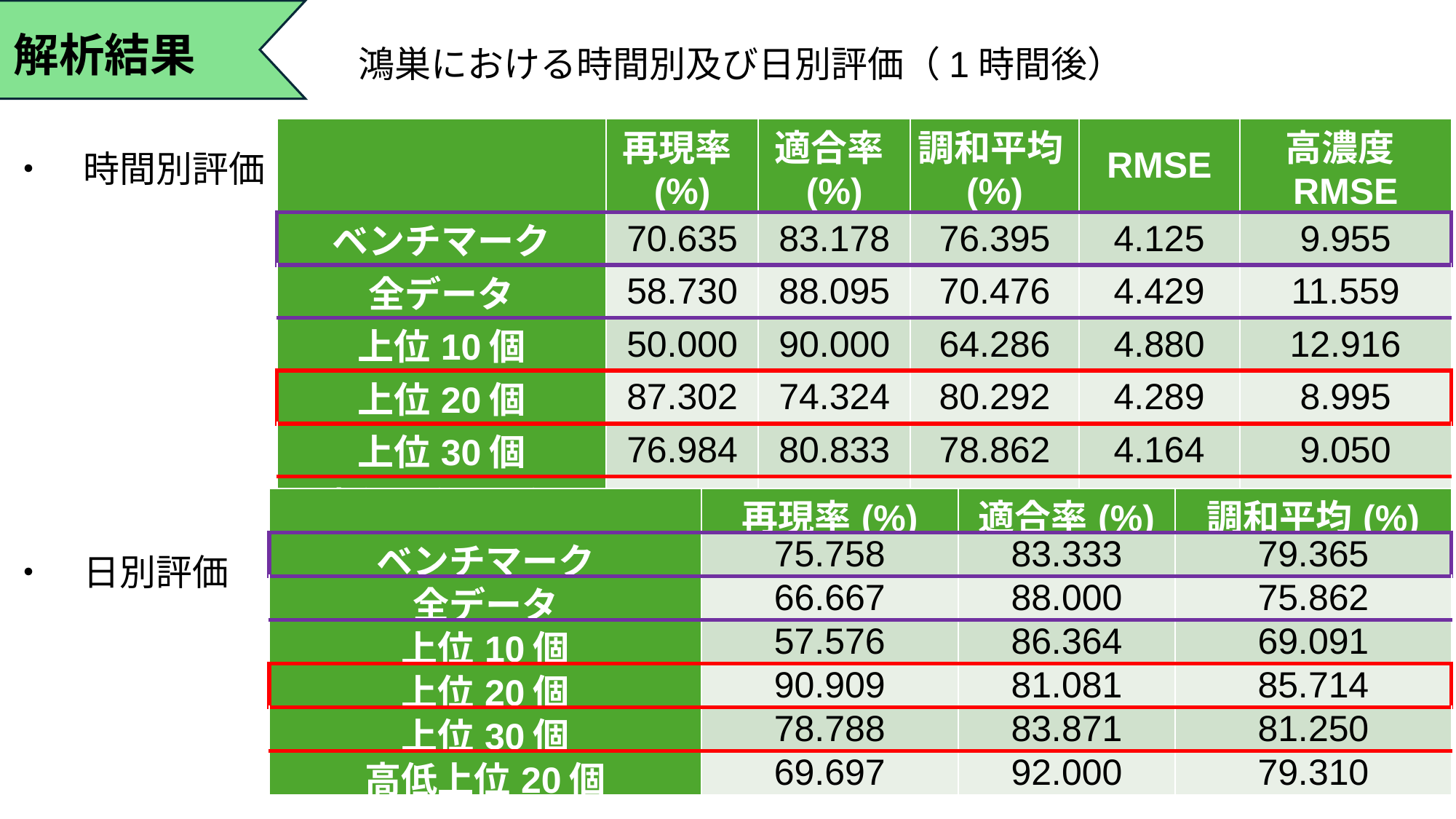

鴻巣における時間別及び日別評価（1時間後）
解析結果
|  | 再現率(%) | 適合率(%) | 調和平均(%) | RMSE | 高濃度RMSE |
| --- | --- | --- | --- | --- | --- |
| ベンチマーク | 70.635 | 83.178 | 76.395 | 4.125 | 9.955 |
| 全データ | 58.730 | 88.095 | 70.476 | 4.429 | 11.559 |
| 上位10個 | 50.000 | 90.000 | 64.286 | 4.880 | 12.916 |
| 上位20個 | 87.302 | 74.324 | 80.292 | 4.289 | 8.995 |
| 上位30個 | 76.984 | 80.833 | 78.862 | 4.164 | 9.050 |
| 高低上位20個 | 69.048 | 89.691 | 78.027 | 3.817 | 9.941 |
・　時間別評価
|  | 再現率(%) | 適合率(%) | 調和平均(%) |
| --- | --- | --- | --- |
| ベンチマーク | 75.758 | 83.333 | 79.365 |
| 全データ | 66.667 | 88.000 | 75.862 |
| 上位10個 | 57.576 | 86.364 | 69.091 |
| 上位20個 | 90.909 | 81.081 | 85.714 |
| 上位30個 | 78.788 | 83.871 | 81.250 |
| 高低上位20個 | 69.697 | 92.000 | 79.310 |
・　日別評価